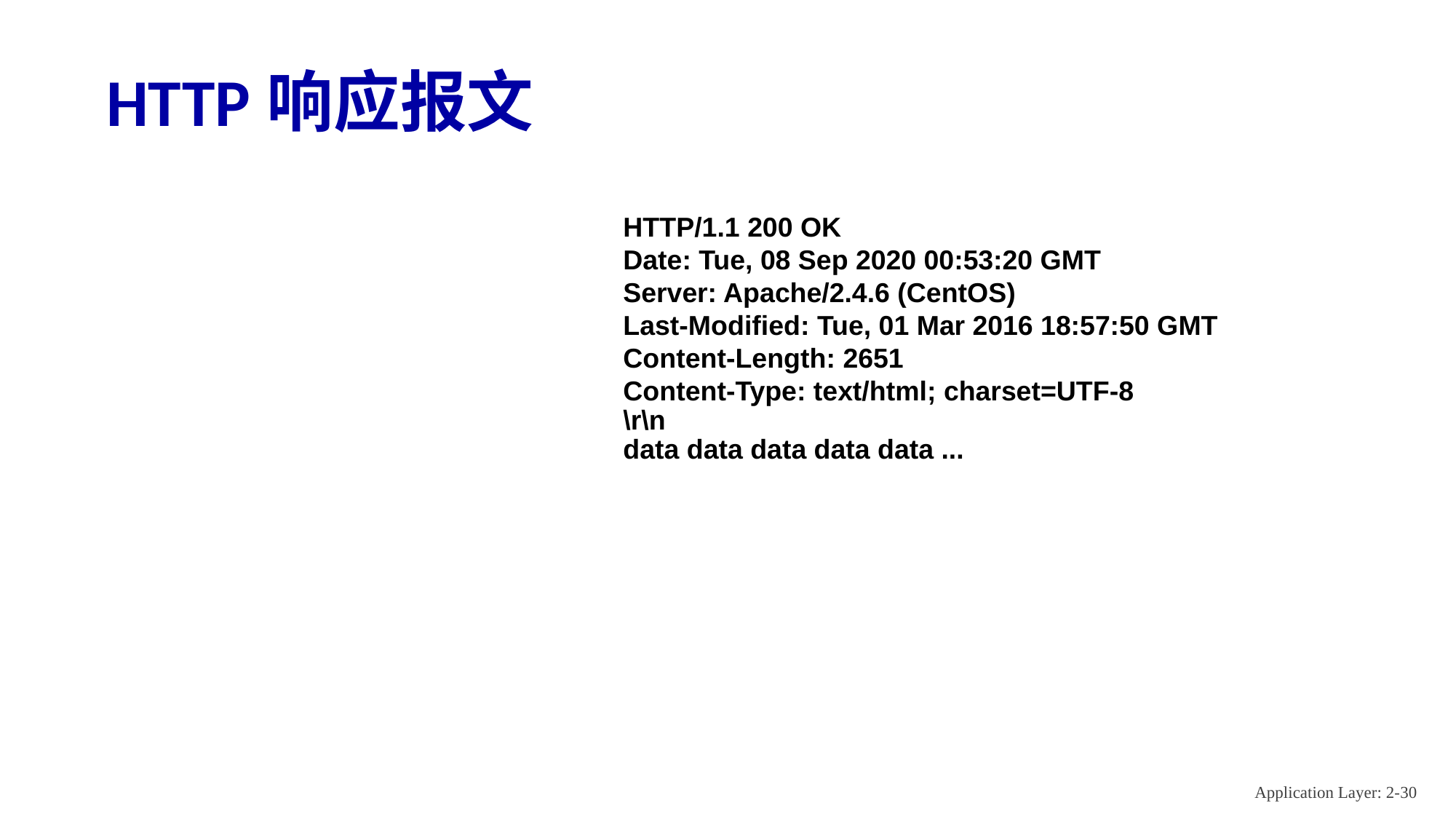

# HTTP响应报文
HTTP/1.1 200 OK
Date: Tue, 08 Sep 2020 00:53:20 GMT
Server: Apache/2.4.6 (CentOS)
Last-Modified: Tue, 01 Mar 2016 18:57:50 GMT
Content-Length: 2651
Content-Type: text/html; charset=UTF-8
\r\n
data data data data data ...
Application Layer: 2-30